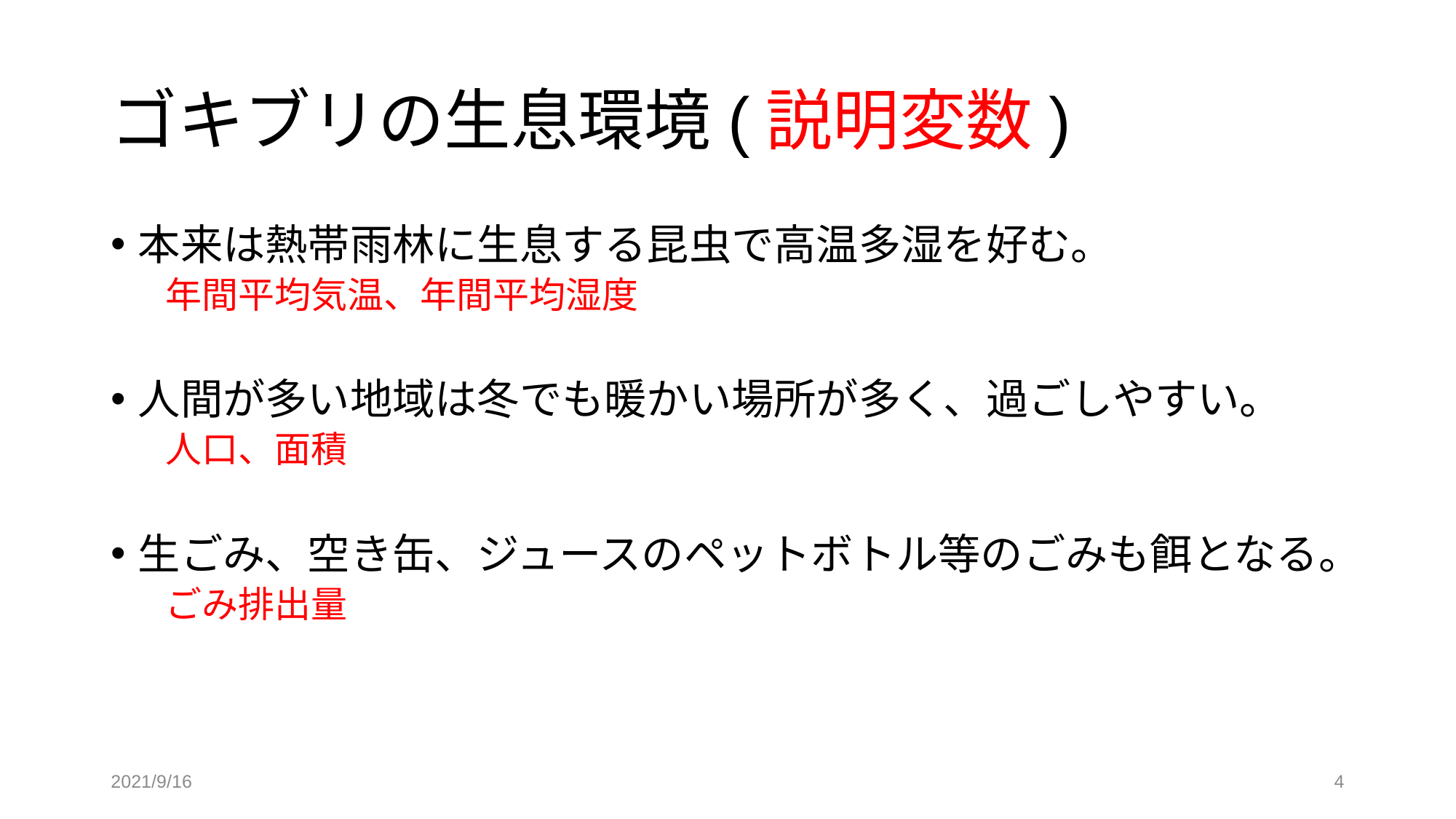

# ゴキブリの生息環境(説明変数)
本来は熱帯雨林に生息する昆虫で高温多湿を好む。
年間平均気温、年間平均湿度

人間が多い地域は冬でも暖かい場所が多く、過ごしやすい。
人口、面積

生ごみ、空き缶、ジュースのペットボトル等のごみも餌となる。
ごみ排出量
2021/9/16
4